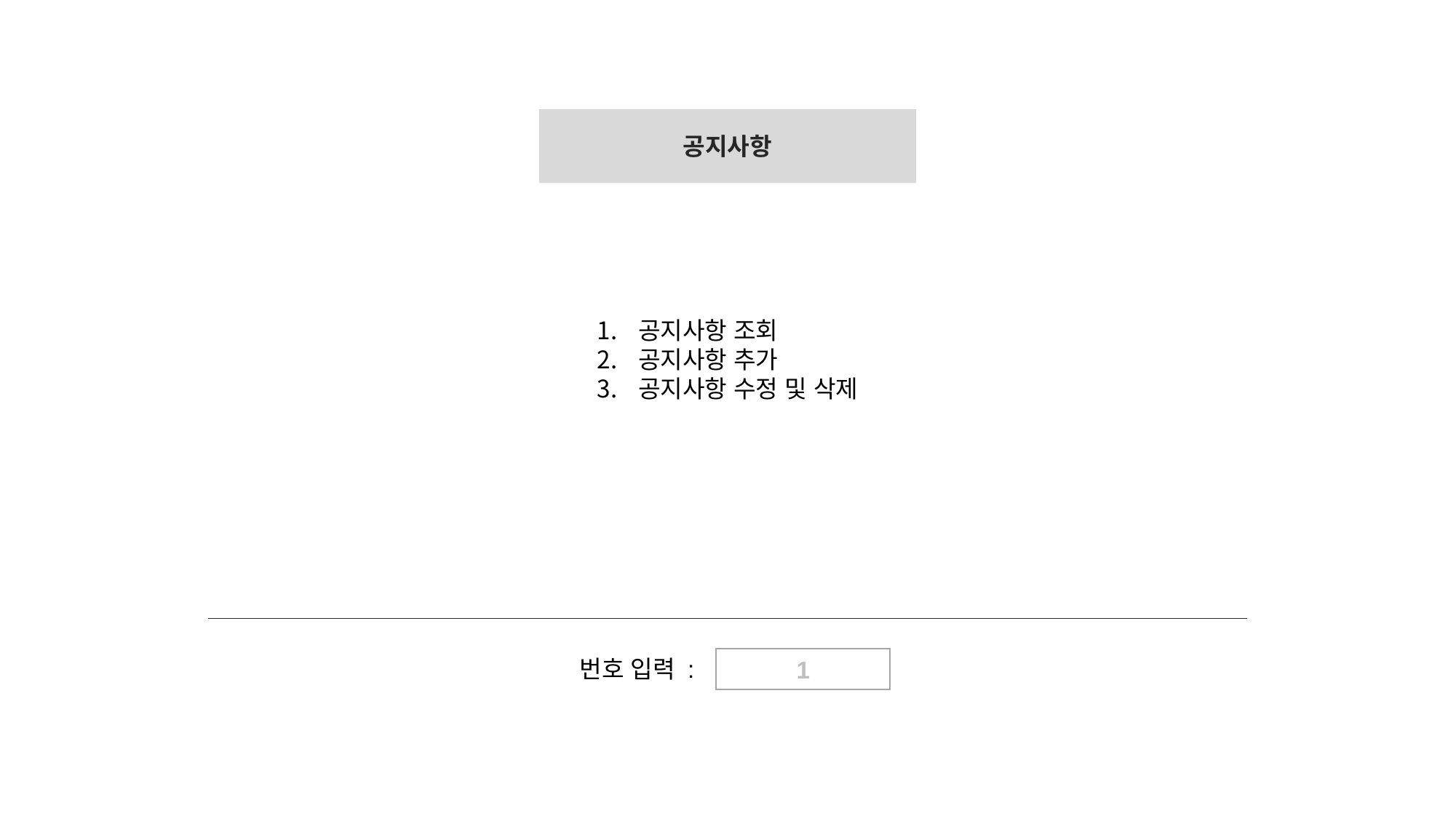

공지사항
공지사항 조회
공지사항 추가
공지사항 수정 및 삭제
번호 입력 :
1